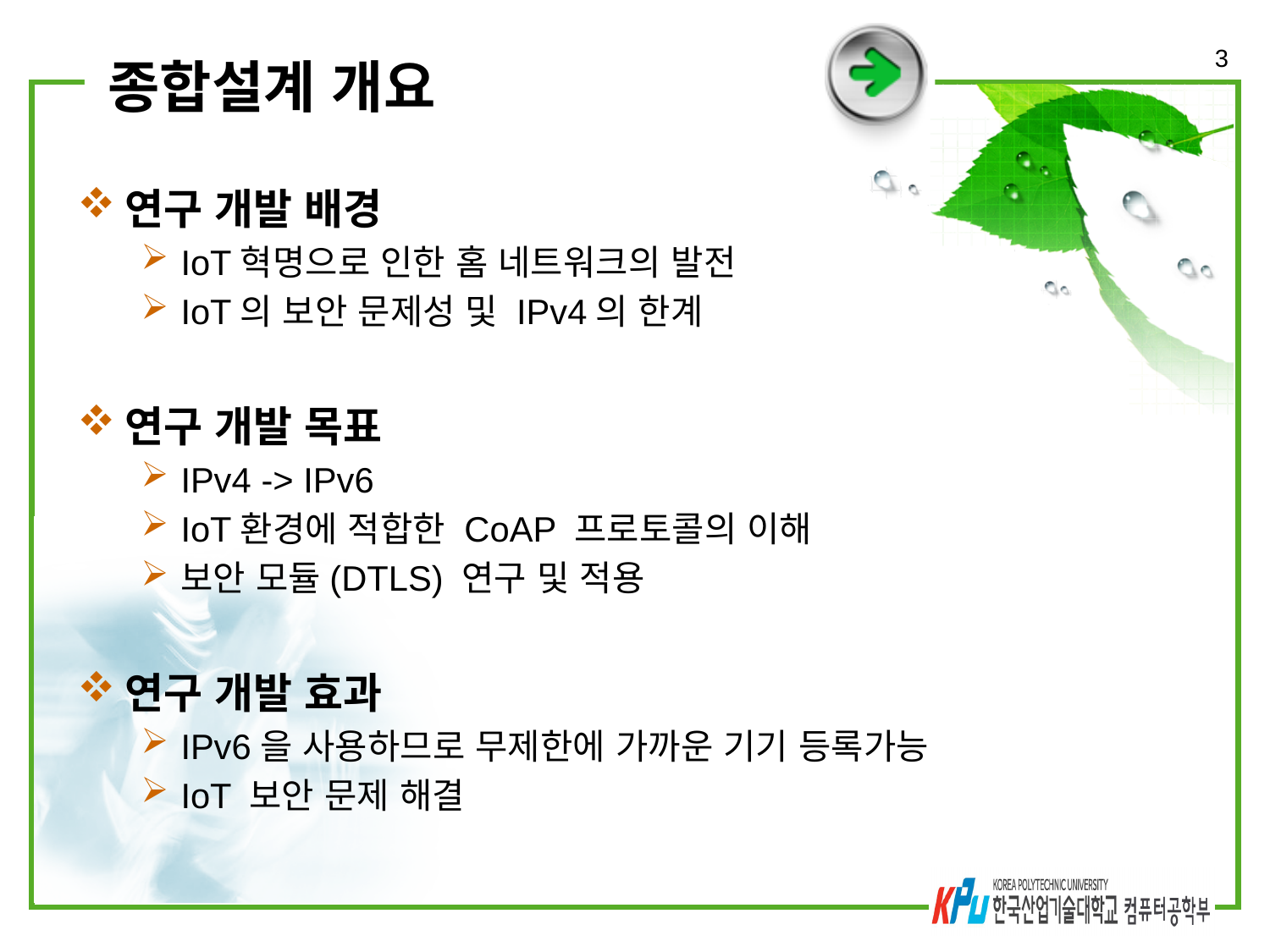

3
# 종합설계 개요
연구 개발 배경
IoT혁명으로 인한 홈 네트워크의 발전
IoT의 보안 문제성 및 IPv4의 한계

연구 개발 목표
IPv4 -> IPv6
IoT환경에 적합한 CoAP 프로토콜의 이해
보안 모듈(DTLS) 연구 및 적용

연구 개발 효과
IPv6을 사용하므로 무제한에 가까운 기기 등록가능
IoT 보안 문제 해결